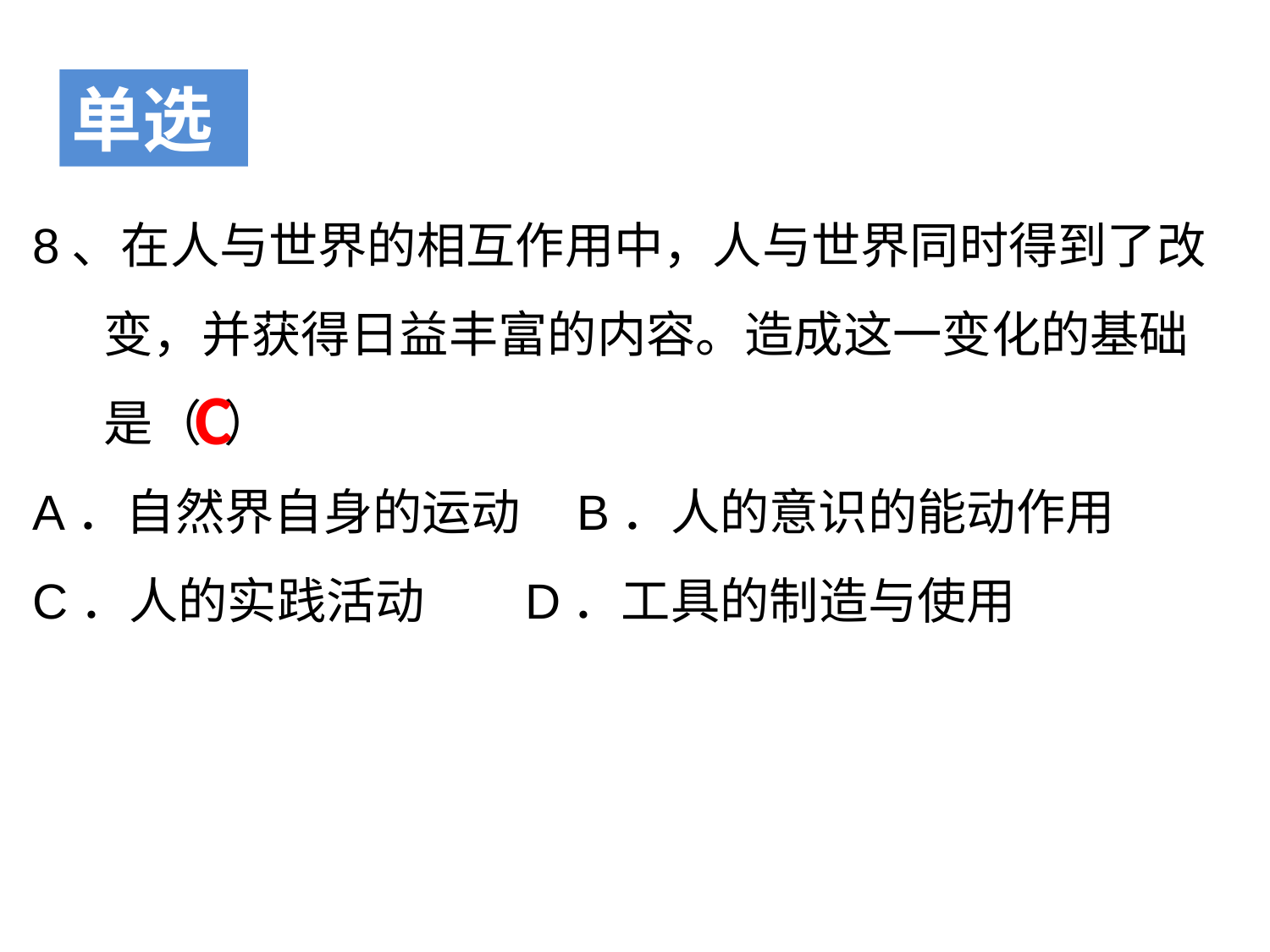

单选
8、在人与世界的相互作用中，人与世界同时得到了改变，并获得日益丰富的内容。造成这一变化的基础是（  ）
A．自然界自身的运动    B．人的意识的能动作用
C．人的实践活动        D．工具的制造与使用

C